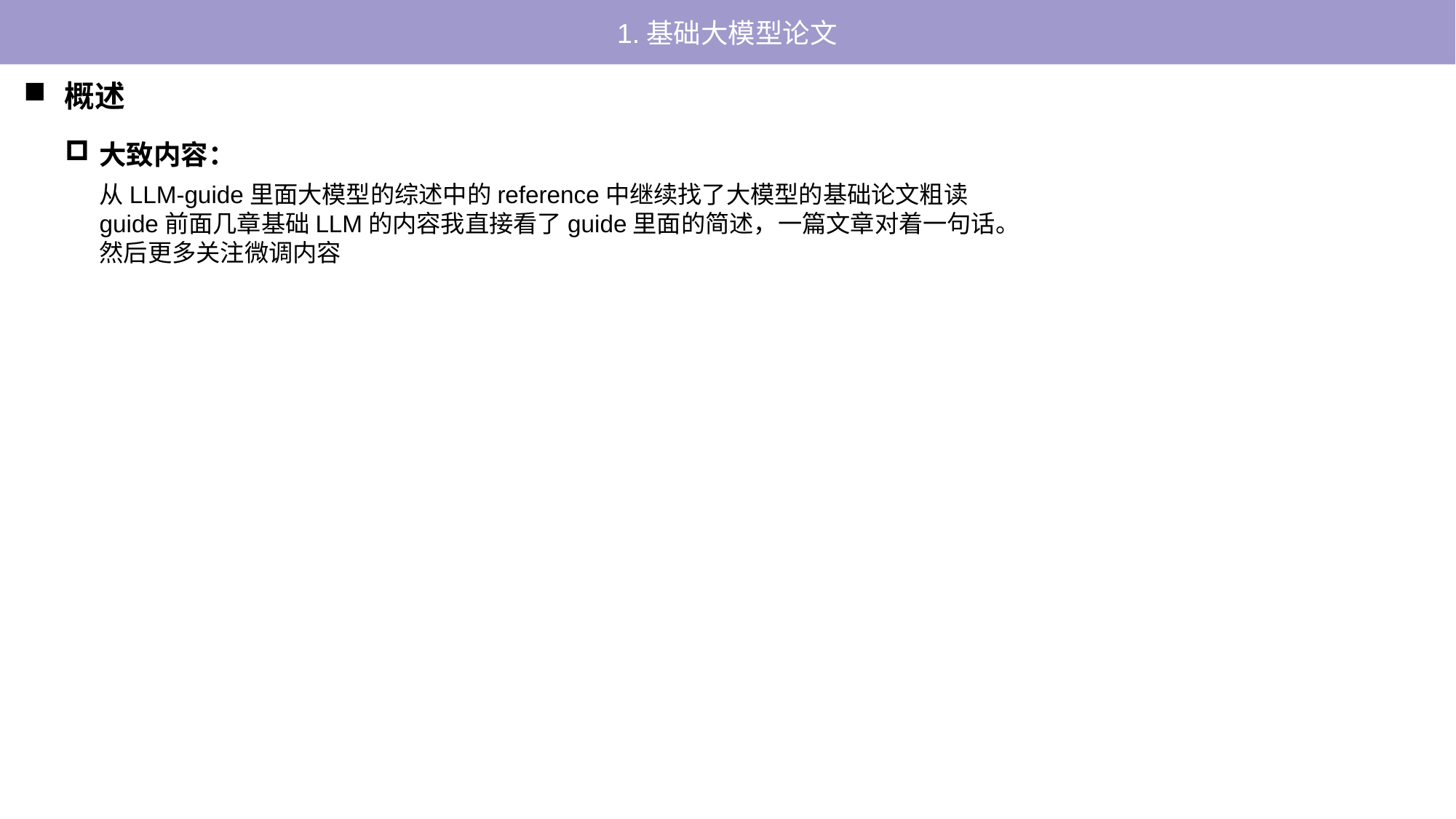

1.基础大模型论文
概述
大致内容：

从LLM-guide里面大模型的综述中的reference中继续找了大模型的基础论文粗读
guide前面几章基础LLM的内容我直接看了guide里面的简述，一篇文章对着一句话。
然后更多关注微调内容